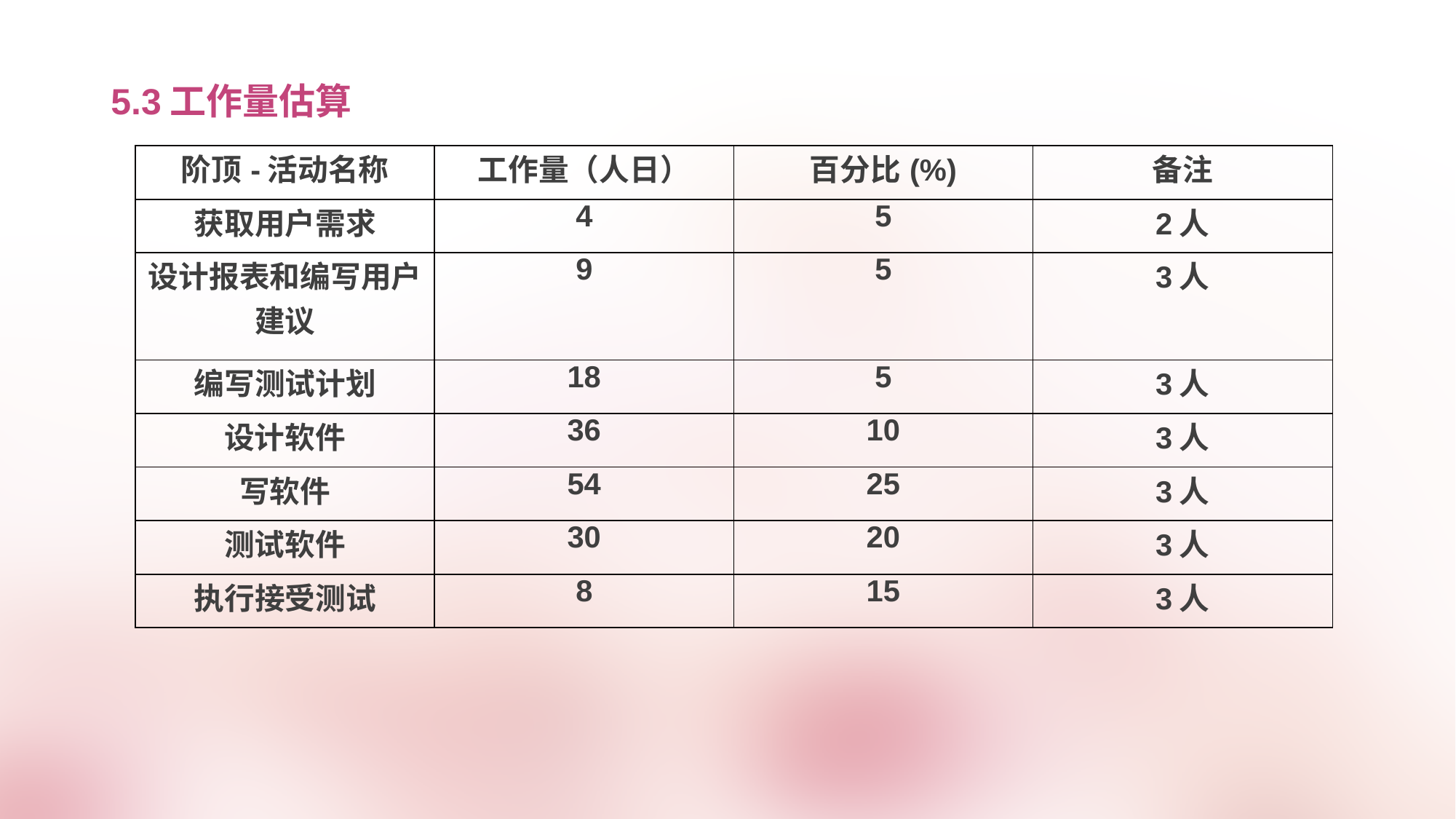

# 5.3工作量估算
| 阶顶-活动名称 | 工作量（人日） | 百分比(%) | 备注 |
| --- | --- | --- | --- |
| 获取用户需求 | 4 | 5 | 2人 |
| 设计报表和编写用户建议 | 9 | 5 | 3人 |
| 编写测试计划 | 18 | 5 | 3人 |
| 设计软件 | 36 | 10 | 3人 |
| 写软件 | 54 | 25 | 3人 |
| 测试软件 | 30 | 20 | 3人 |
| 执行接受测试 | 8 | 15 | 3人 |